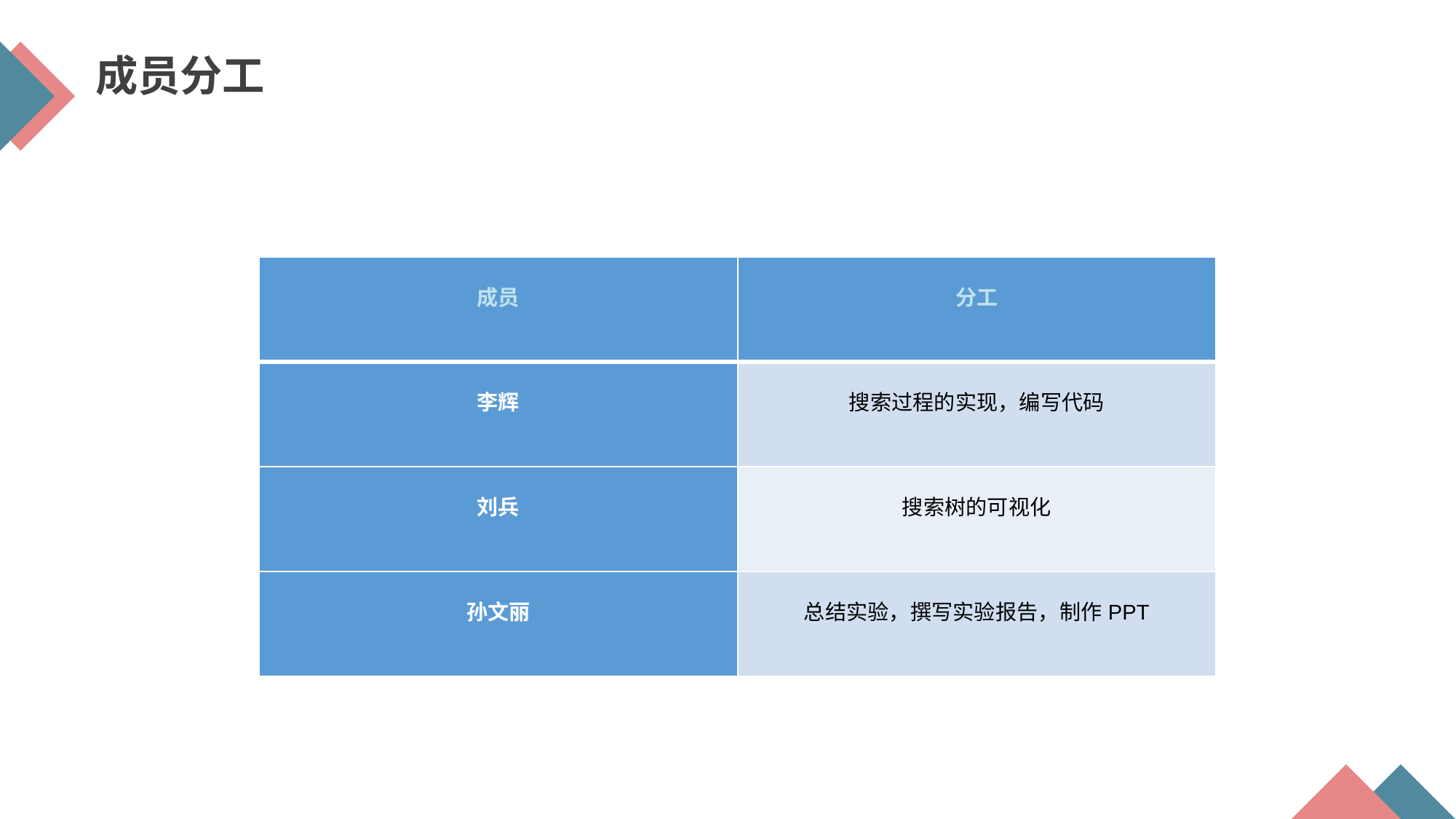

成员分工
| 成员 | 分工 |
| --- | --- |
| 李辉 | 搜索过程的实现，编写代码 |
| 刘兵 | 搜索树的可视化 |
| 孙文丽 | 总结实验，撰写实验报告，制作PPT |